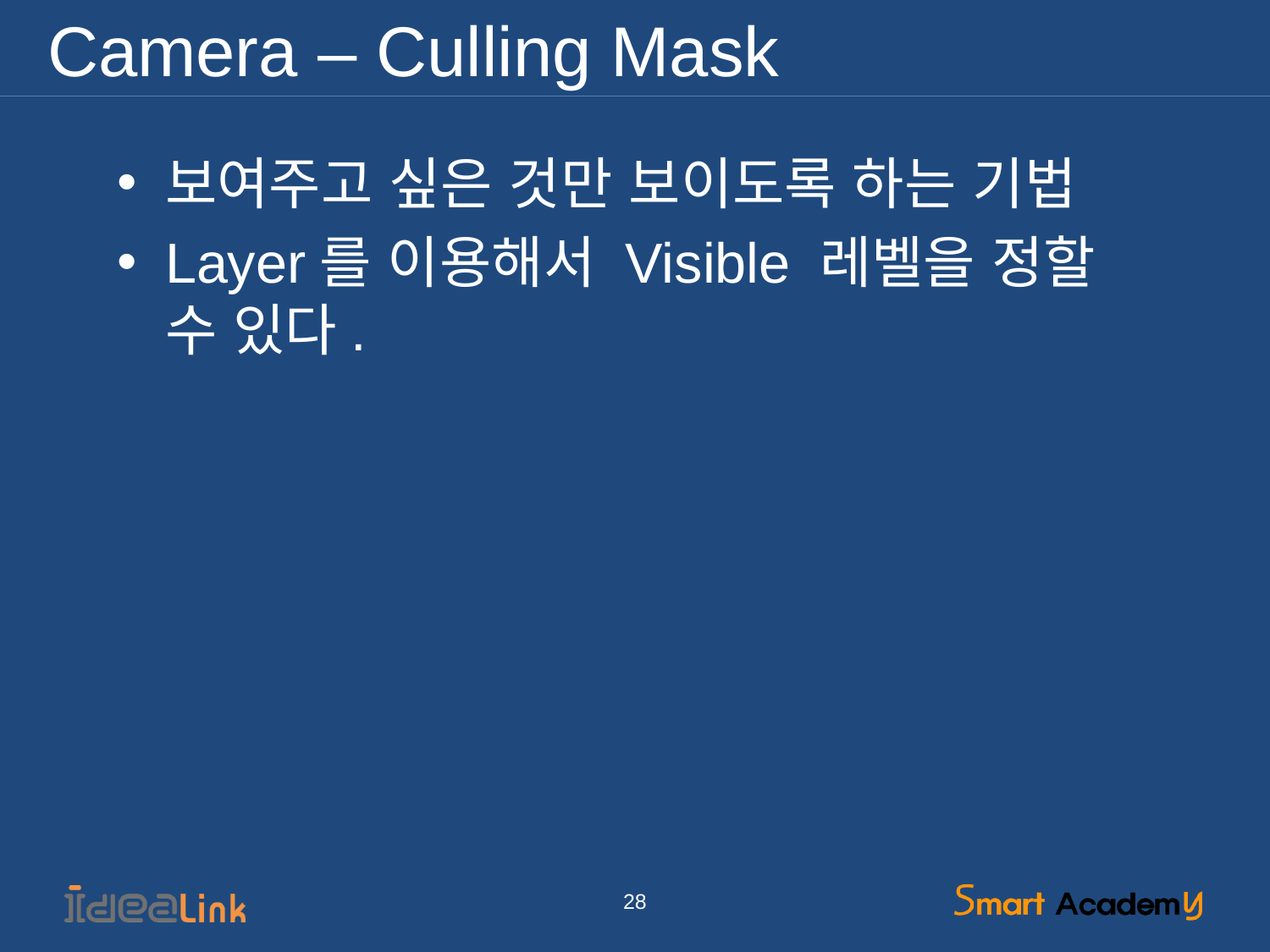

# Camera – Culling Mask
보여주고 싶은 것만 보이도록 하는 기법
Layer를 이용해서 Visible 레벨을 정할 수 있다.

28